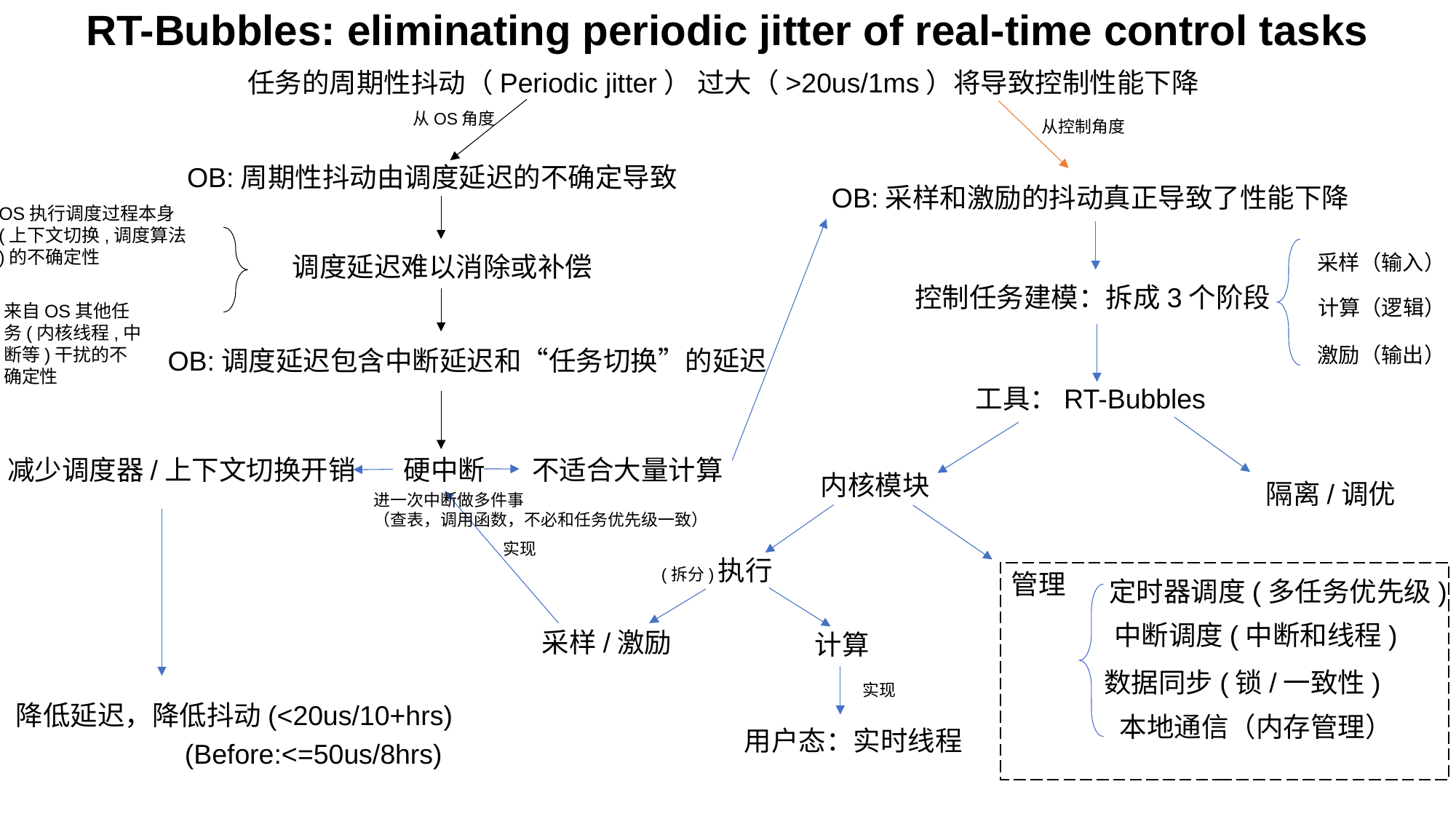

# RT-Bubbles: eliminating periodic jitter of real-time control tasks
任务的周期性抖动（Periodic jitter） 过大（>20us/1ms）将导致控制性能下降
从OS角度
从控制角度
OB:周期性抖动由调度延迟的不确定导致
OB:采样和激励的抖动真正导致了性能下降
OS执行调度过程本身
(上下文切换,调度算法
)的不确定性

采样（输入）
调度延迟难以消除或补偿
控制任务建模：拆成3个阶段
计算（逻辑）
来自OS其他任务(内核线程,中断等)干扰的不确定性
激励（输出）
OB:调度延迟包含中断延迟和“任务切换”的延迟
工具：RT-Bubbles
硬中断
不适合大量计算
减少调度器/上下文切换开销
内核模块
隔离/调优
进一次中断做多件事
（查表，调用函数，不必和任务优先级一致）
实现
(拆分)执行
管理

定时器调度(多任务优先级)

中断调度(中断和线程)
采样/激励
计算
数据同步(锁/一致性)
实现
降低延迟，降低抖动(<20us/10+hrs)
本地通信（内存管理）
用户态：实时线程
(Before:<=50us/8hrs)